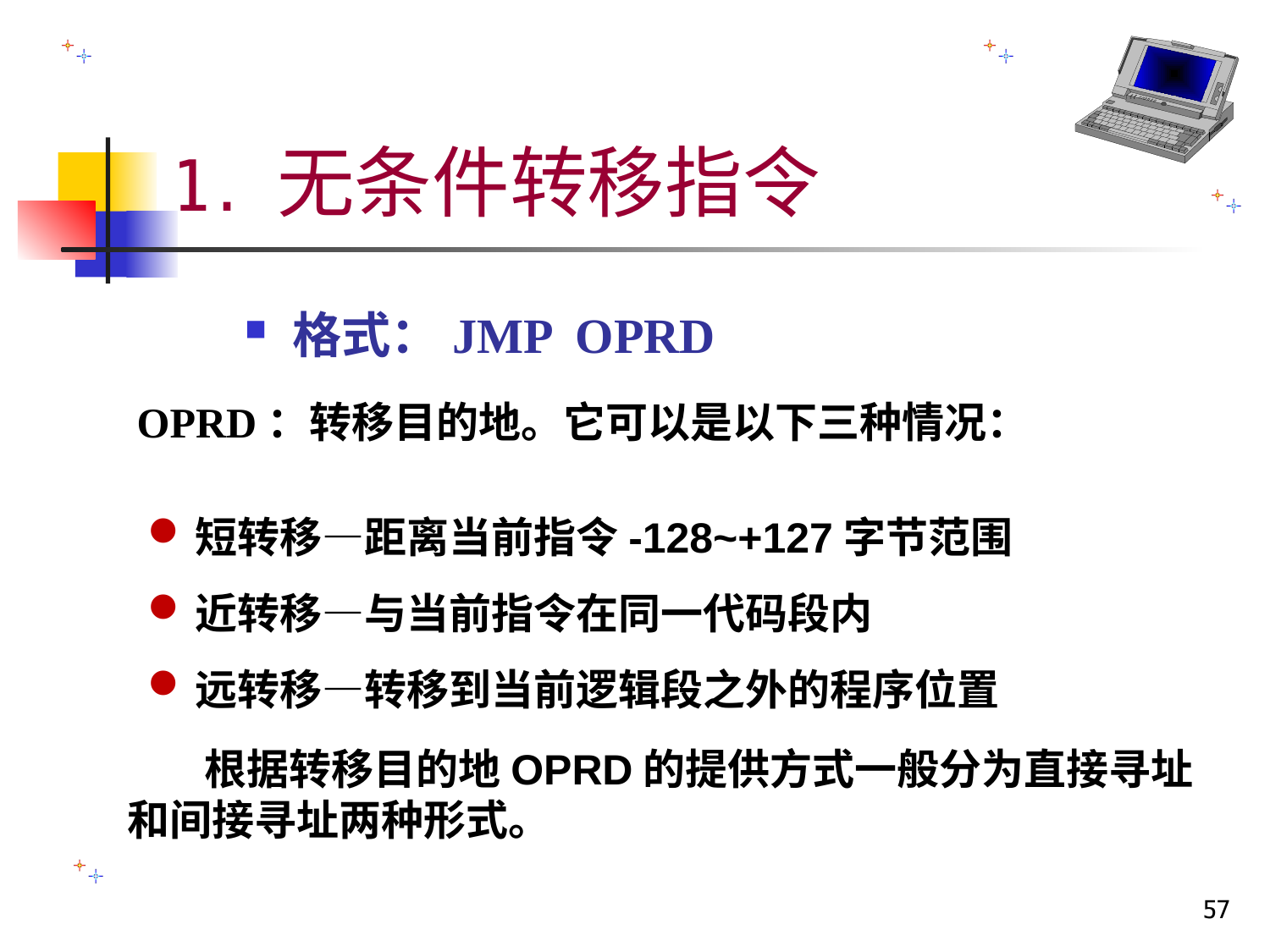

# 1. 无条件转移指令
格式：JMP  OPRD
OPRD：转移目的地。它可以是以下三种情况：
短转移—距离当前指令-128~+127字节范围
近转移—与当前指令在同一代码段内
远转移—转移到当前逻辑段之外的程序位置
       根据转移目的地OPRD的提供方式一般分为直接寻址和间接寻址两种形式。
57